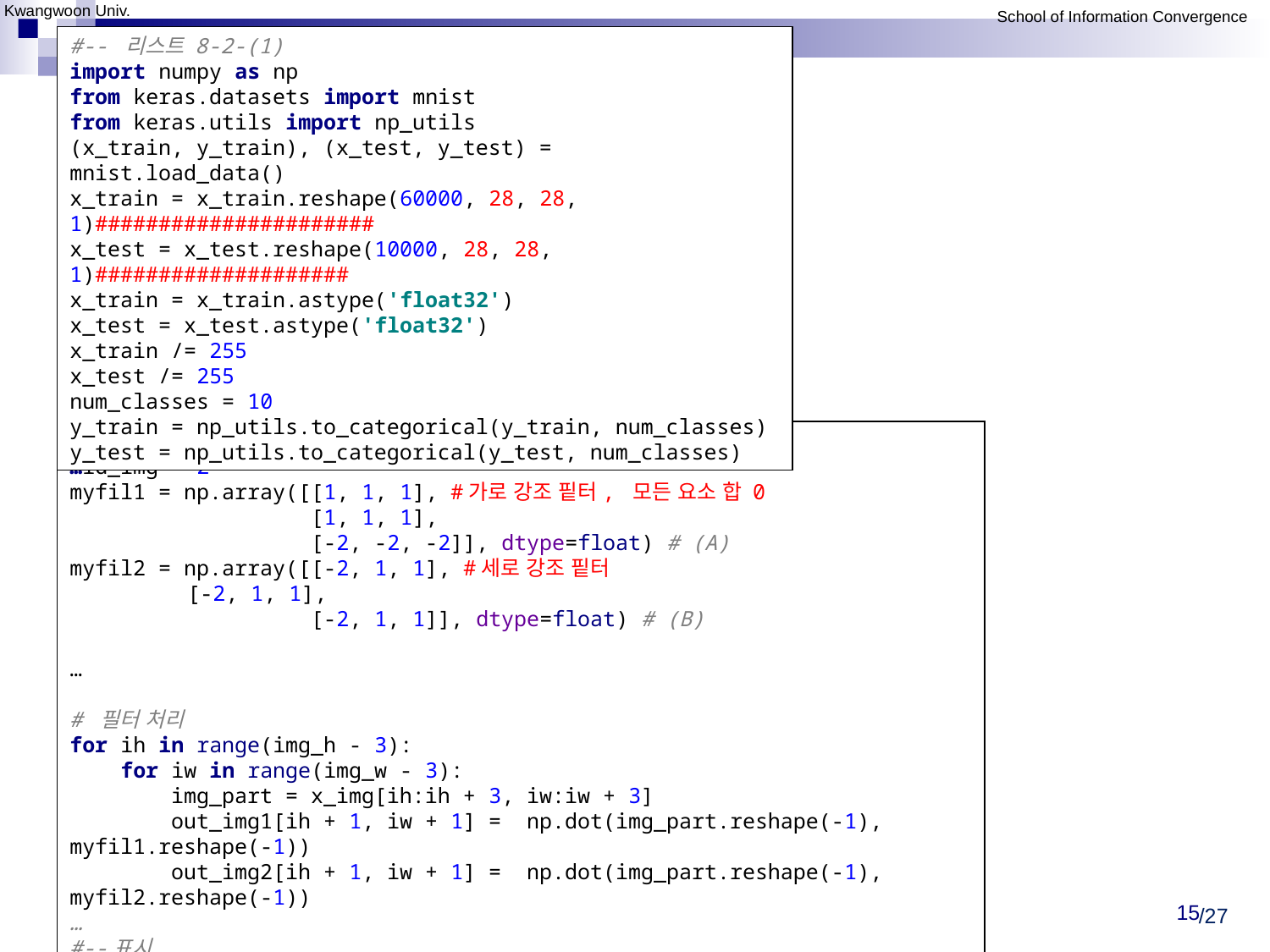

#-- 리스트 8-2-(1)
import numpy as np
from keras.datasets import mnist
from keras.utils import np_utils
(x_train, y_train), (x_test, y_test) = mnist.load_data()
x_train = x_train.reshape(60000, 28, 28, 1)######################
x_test = x_test.reshape(10000, 28, 28, 1)####################
x_train = x_train.astype('float32')
x_test = x_test.astype('float32')
x_train /= 255
x_test /= 255
num_classes = 10
y_train = np_utils.to_categorical(y_train, num_classes)
y_test = np_utils.to_categorical(y_test, num_classes)
#-- 리스트 8-2-(2)
…id_img = 2
myfil1 = np.array([[1, 1, 1], #가로 강조 핕터, 모든 요소 합 0
                   [1, 1, 1],
                   [-2, -2, -2]], dtype=float) # (A)
myfil2 = np.array([[-2, 1, 1], #세로 강조 핕터
                   [-2, 1, 1],
                   [-2, 1, 1]], dtype=float) # (B)
…
# 필터 처리
for ih in range(img_h - 3):
    for iw in range(img_w - 3):
        img_part = x_img[ih:ih + 3, iw:iw + 3]
        out_img1[ih + 1, iw + 1] =  np.dot(img_part.reshape(-1), myfil1.reshape(-1))
        out_img2[ih + 1, iw + 1] =  np.dot(img_part.reshape(-1), myfil2.reshape(-1))
…
#--표시
15